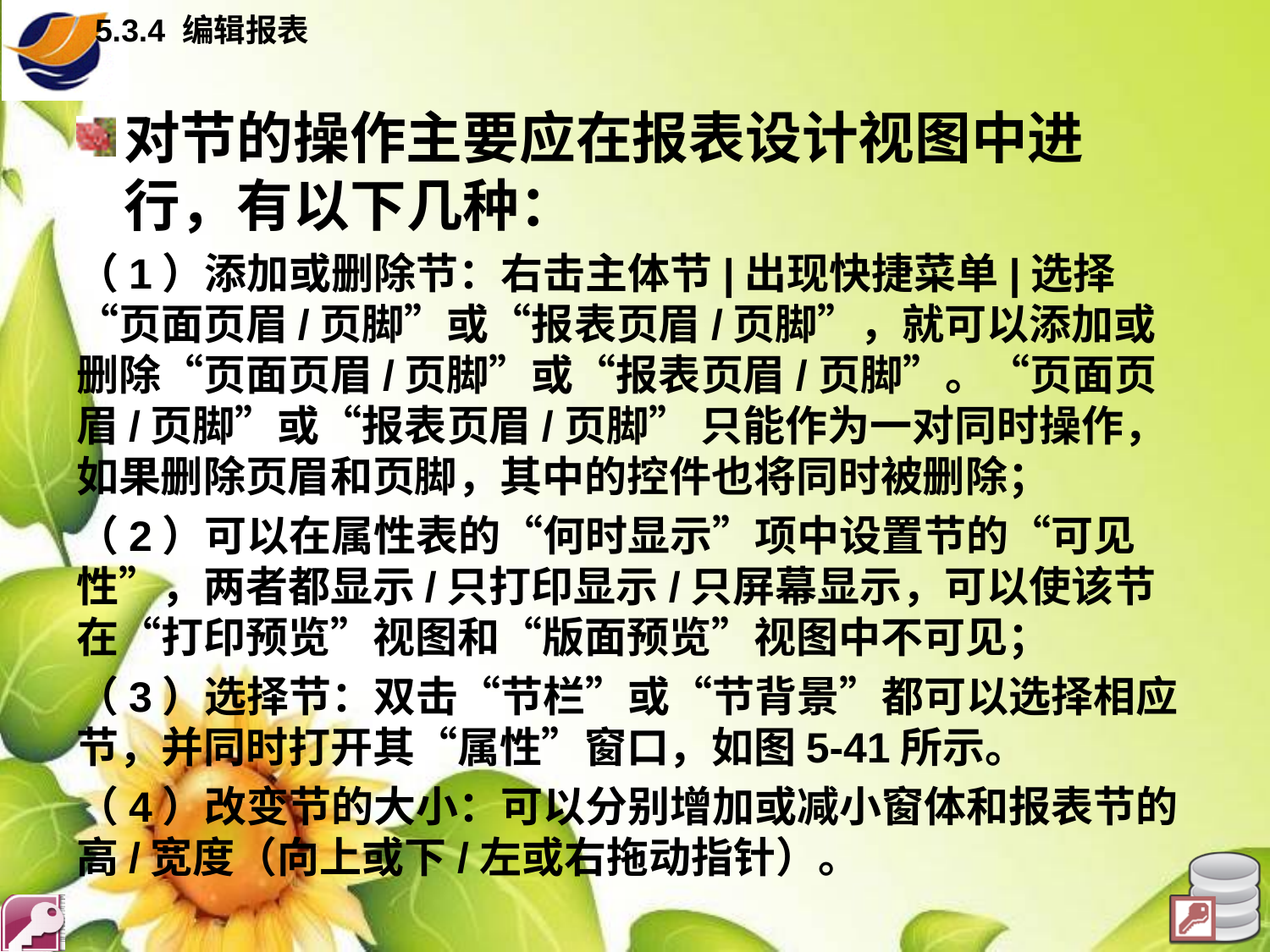

5.3.4 编辑报表
对节的操作主要应在报表设计视图中进行，有以下几种：
（1）添加或删除节：右击主体节|出现快捷菜单|选择“页面页眉/页脚”或“报表页眉/页脚”，就可以添加或删除“页面页眉/页脚”或“报表页眉/页脚”。“页面页眉/页脚”或“报表页眉/页脚” 只能作为一对同时操作，如果删除页眉和页脚，其中的控件也将同时被删除；
（2）可以在属性表的“何时显示”项中设置节的“可见性”，两者都显示/只打印显示/只屏幕显示，可以使该节在“打印预览”视图和“版面预览”视图中不可见；
（3）选择节：双击“节栏”或“节背景”都可以选择相应节，并同时打开其“属性”窗口，如图5-41所示。
（4）改变节的大小：可以分别增加或减小窗体和报表节的高/宽度（向上或下/左或右拖动指针）。